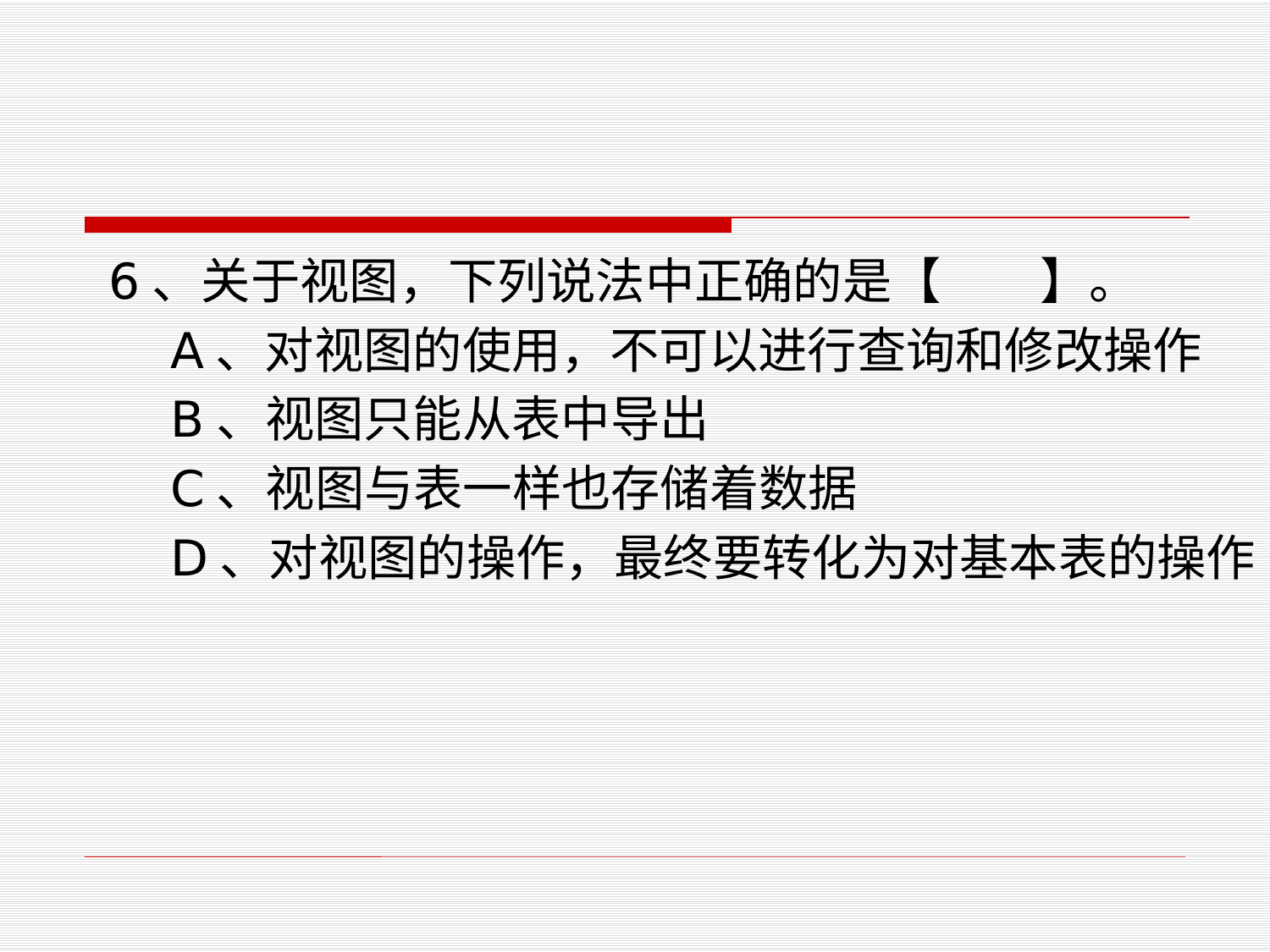

#
6、关于视图，下列说法中正确的是【　　】。
　A、对视图的使用，不可以进行查询和修改操作
　B、视图只能从表中导出
　C、视图与表一样也存储着数据
　D、对视图的操作，最终要转化为对基本表的操作